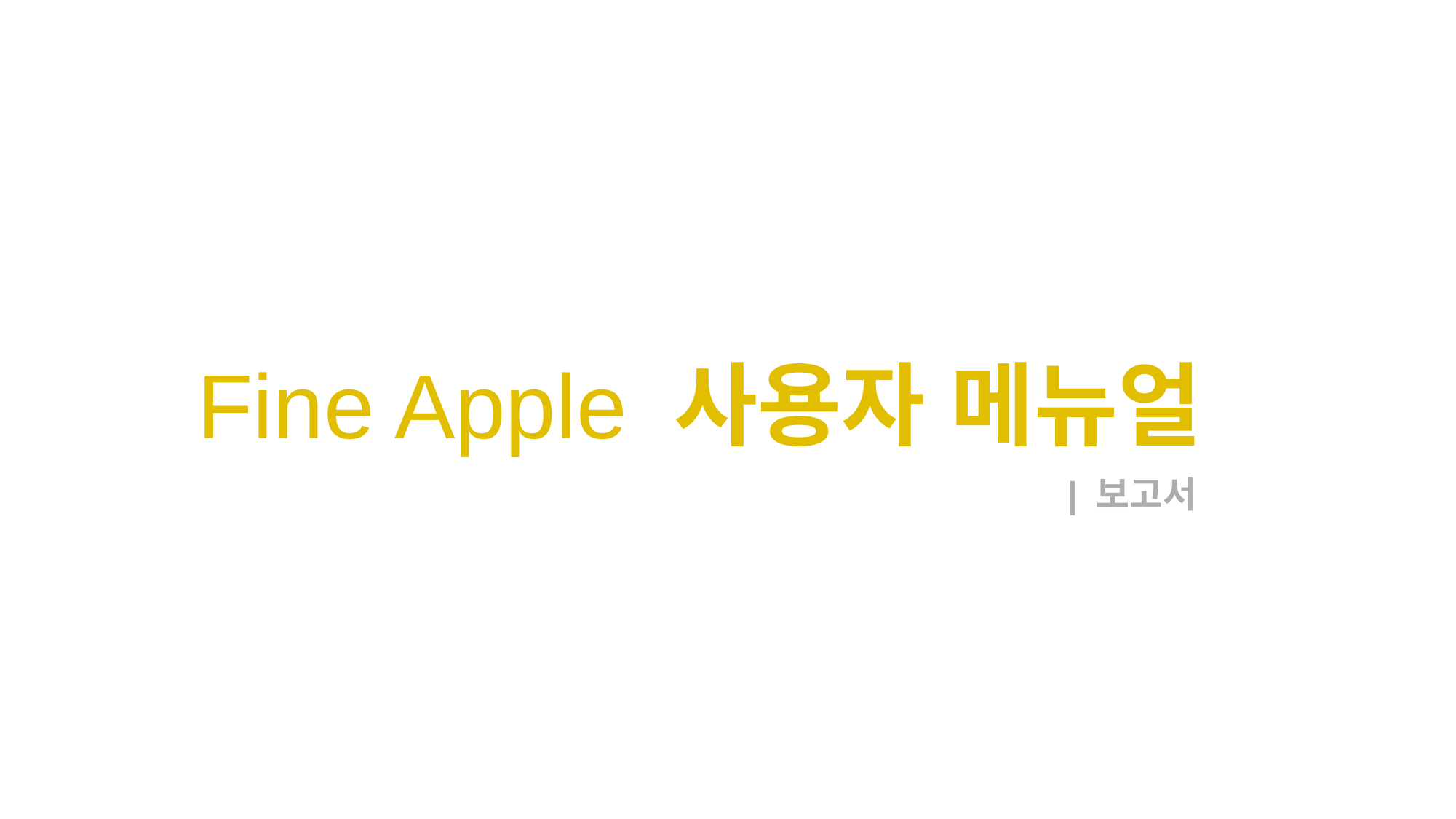

# Fine Apple 사용자 메뉴얼
 | 보고서